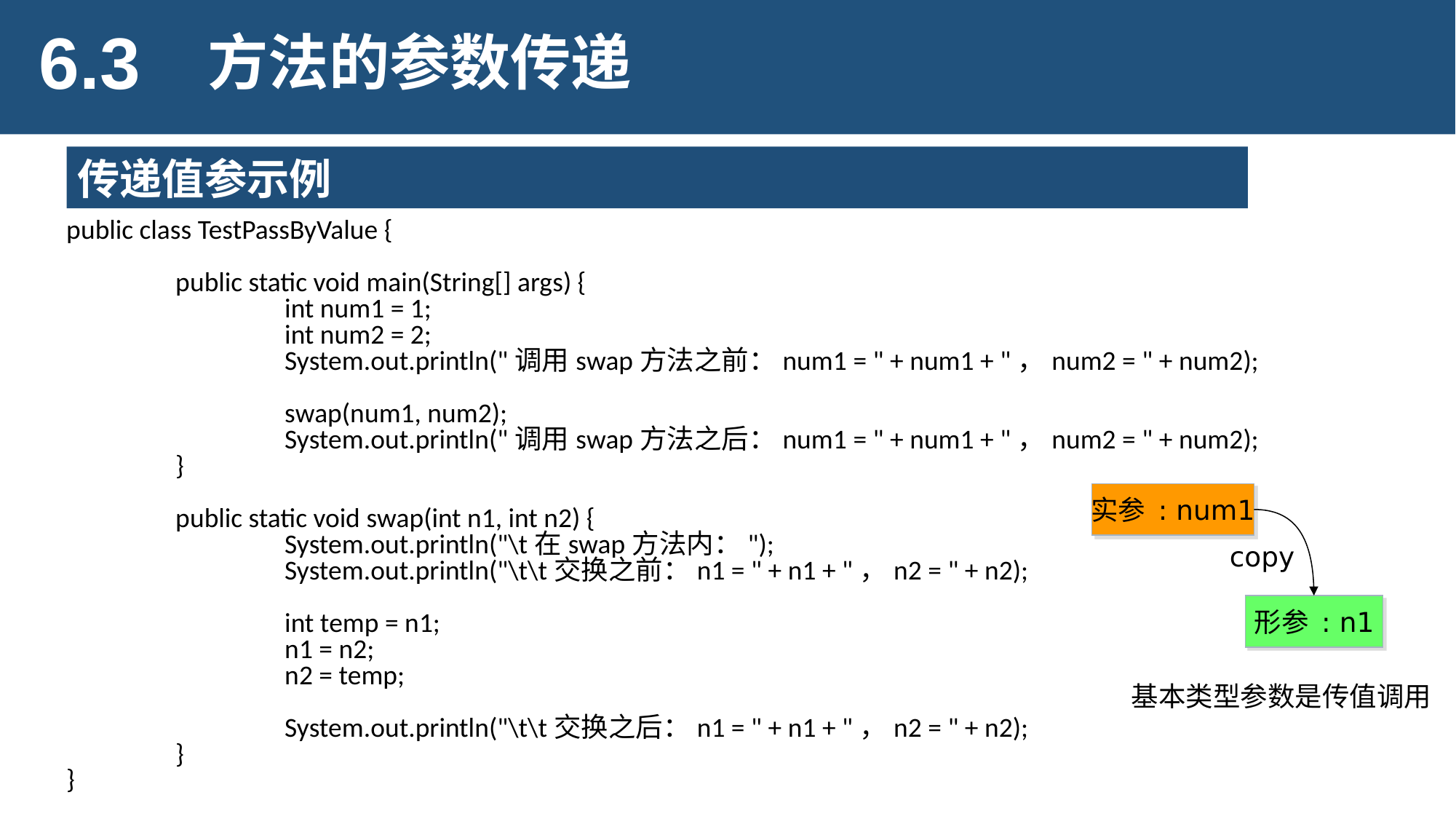

6.3
方法的参数传递

传递值参示例
public class TestPassByValue {

	public static void main(String[] args) {
		int num1 = 1;
		int num2 = 2;
		System.out.println("调用swap方法之前：num1 = " + num1 + "，num2 = " + num2);

		swap(num1, num2);
		System.out.println("调用swap方法之后：num1 = " + num1 + "，num2 = " + num2);
	}

	public static void swap(int n1, int n2) {
		System.out.println("\t在swap方法内：");
		System.out.println("\t\t交换之前：n1 = " + n1 + "，n2 = " + n2);

		int temp = n1;
		n1 = n2;
		n2 = temp;

		System.out.println("\t\t交换之后：n1 = " + n1 + "，n2 = " + n2);
	}
}
实参 : num1
copy
形参 : n1
基本类型参数是传值调用